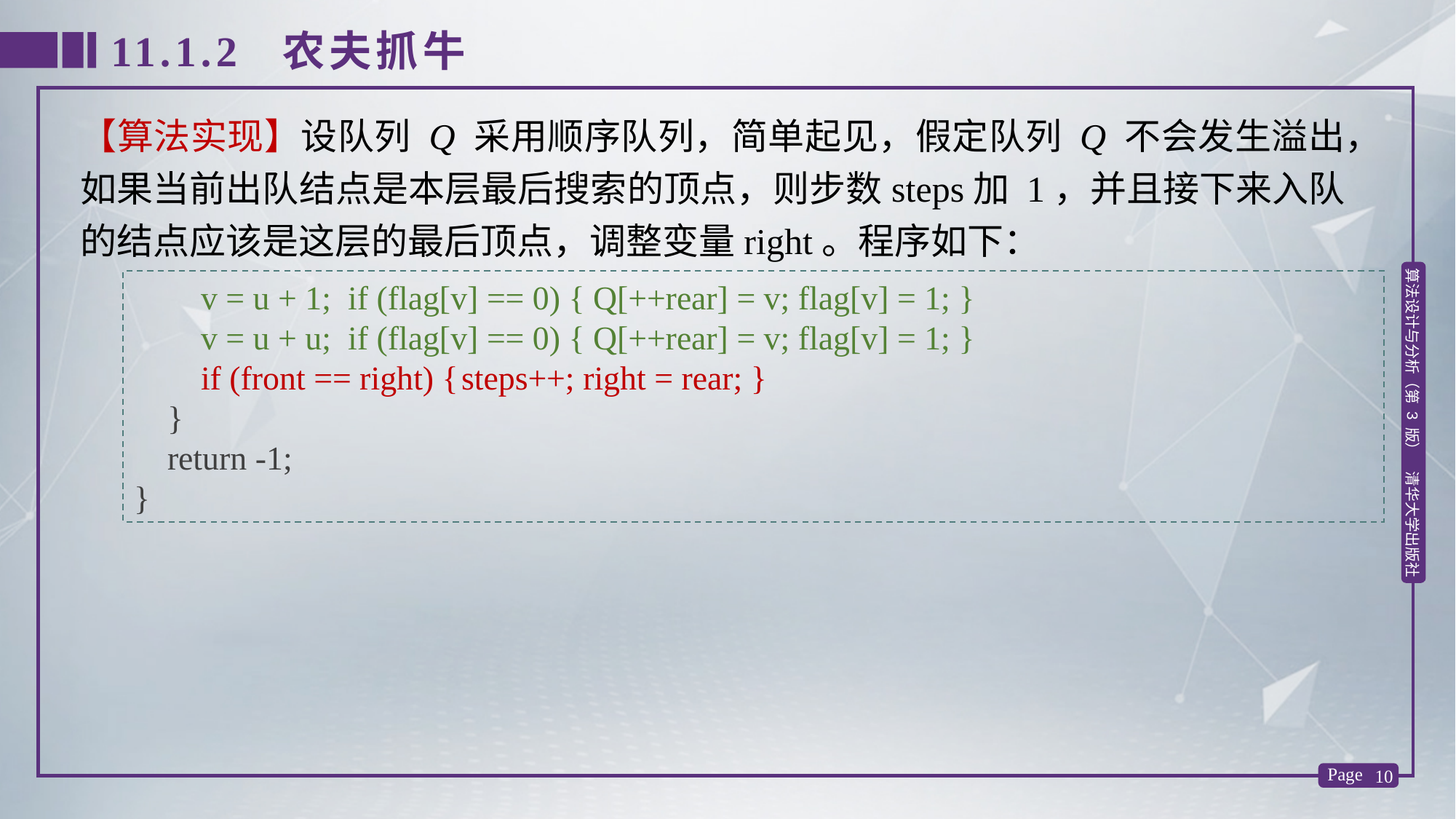

11.1.2  农夫抓牛
【算法实现】设队列 Q 采用顺序队列，简单起见，假定队列 Q 不会发生溢出，如果当前出队结点是本层最后搜索的顶点，则步数steps加 1，并且接下来入队的结点应该是这层的最后顶点，调整变量right。程序如下：
        v = u + 1;  if (flag[v] == 0) { Q[++rear] = v; flag[v] = 1; }
        v = u + u;  if (flag[v] == 0) { Q[++rear] = v; flag[v] = 1; }
        if (front == right) {	steps++; right = rear; }
    }
    return -1;
}